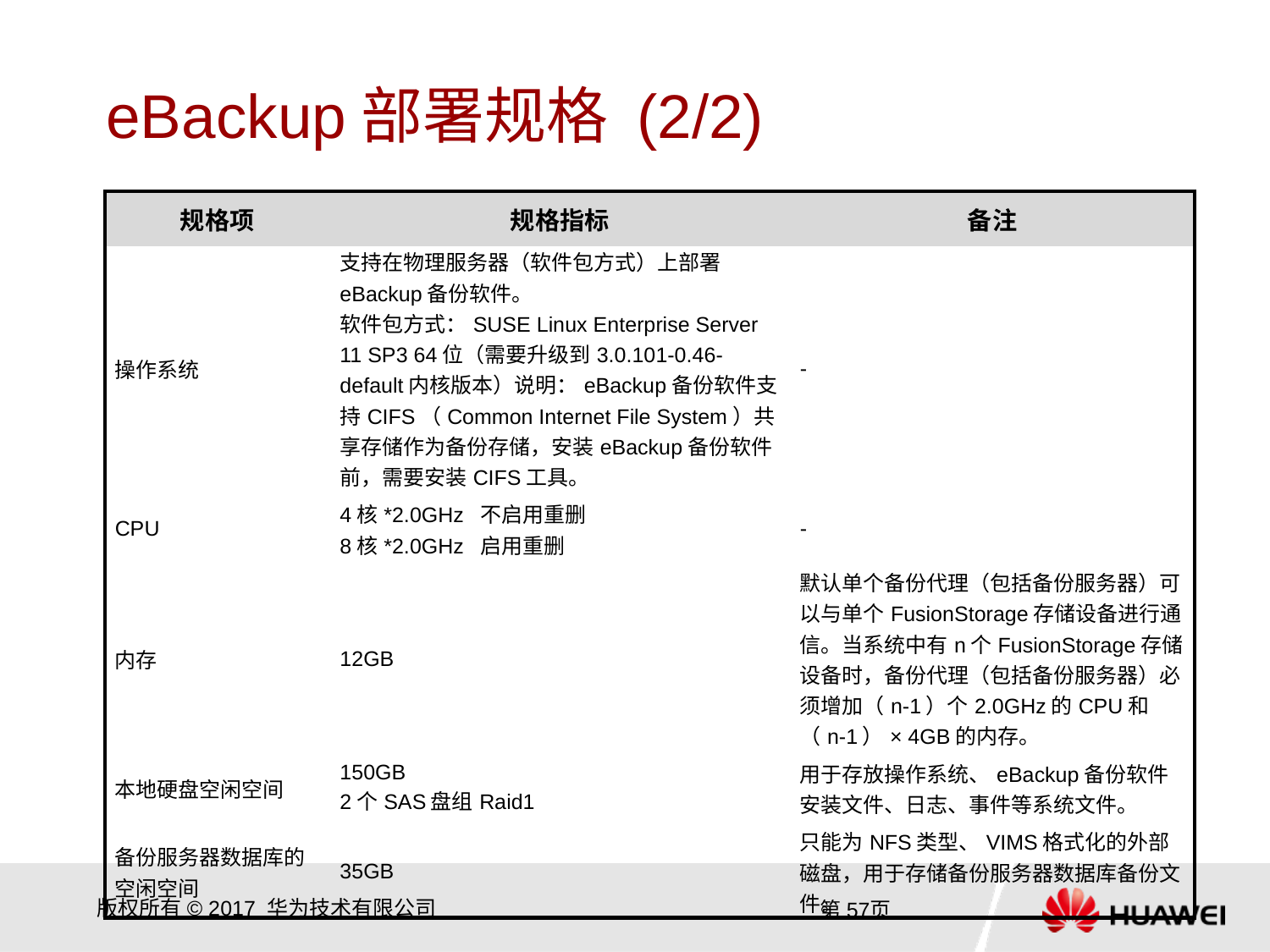

# eBackup部署规格 (2/2)
| 规格项 | 规格指标 | 备注 |
| --- | --- | --- |
| 操作系统 | 支持在物理服务器（软件包方式）上部署eBackup备份软件。 软件包方式：SUSE Linux Enterprise Server 11 SP3 64位（需要升级到3.0.101-0.46-default内核版本）说明：eBackup备份软件支持CIFS（Common Internet File System）共享存储作为备份存储，安装eBackup备份软件前，需要安装CIFS工具。 | - |
| CPU | 4核\*2.0GHz 不启用重删 8核\*2.0GHz 启用重删 | - |
| 内存 | 12GB | 默认单个备份代理（包括备份服务器）可以与单个FusionStorage存储设备进行通信。当系统中有n个FusionStorage存储设备时，备份代理（包括备份服务器）必须增加（n-1）个2.0GHz的CPU和（n-1）× 4GB的内存。 |
| 本地硬盘空闲空间 | 150GB 2个SAS盘组Raid1 | 用于存放操作系统、eBackup备份软件安装文件、日志、事件等系统文件。 |
| 备份服务器数据库的空闲空间 | 35GB | 只能为NFS类型、VIMS格式化的外部磁盘，用于存储备份服务器数据库备份文件。 |